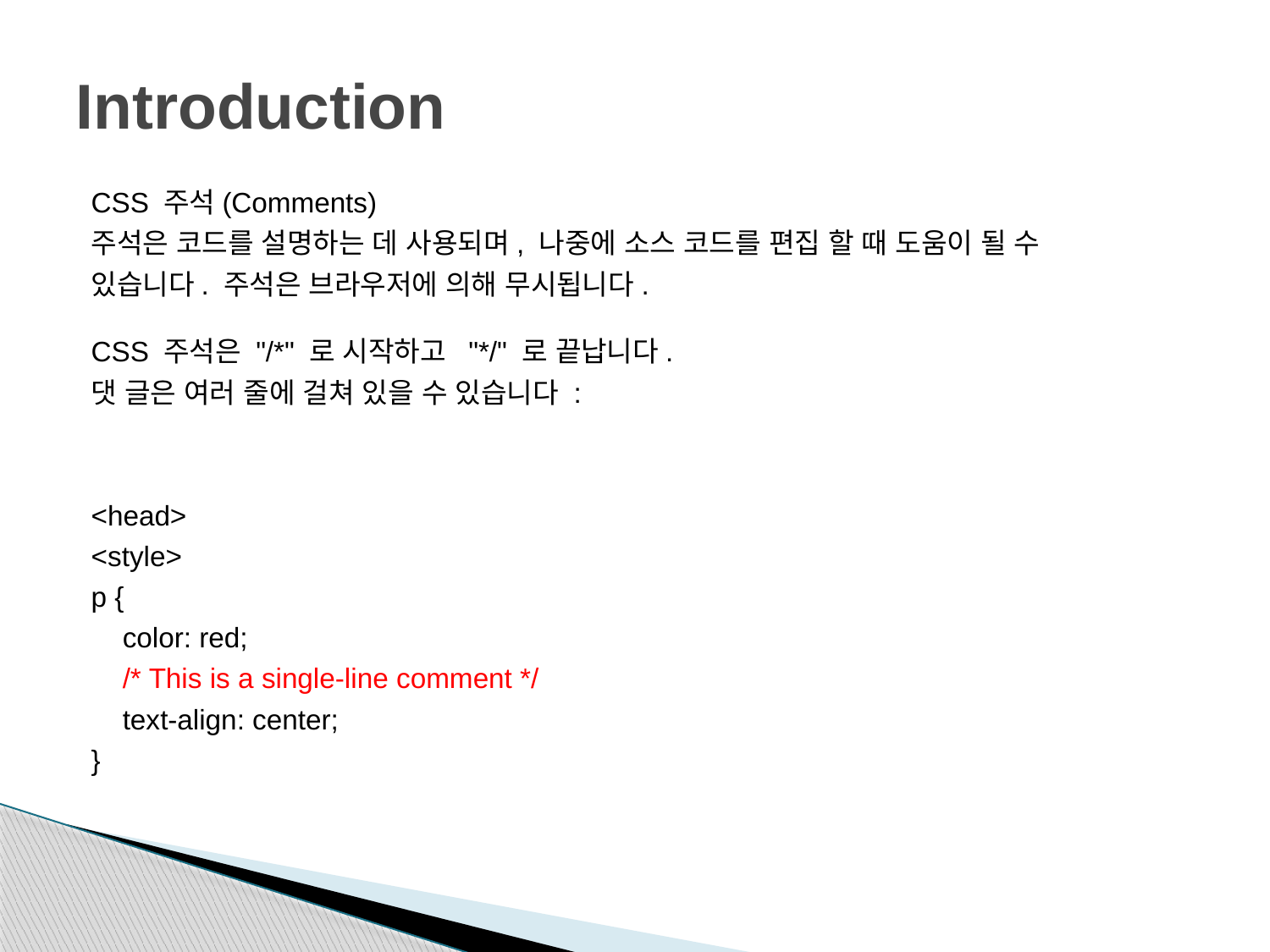

# Introduction
CSS 주석(Comments)
주석은 코드를 설명하는 데 사용되며, 나중에 소스 코드를 편집 할 때 도움이 될 수
있습니다. 주석은 브라우저에 의해 무시됩니다.
CSS 주석은 "/*" 로 시작하고  "*/" 로 끝납니다.
댓 글은 여러 줄에 걸쳐 있을 수 있습니다 :

<head>
<style>
p {
    color: red;
    /* This is a single-line comment */
    text-align: center;
}